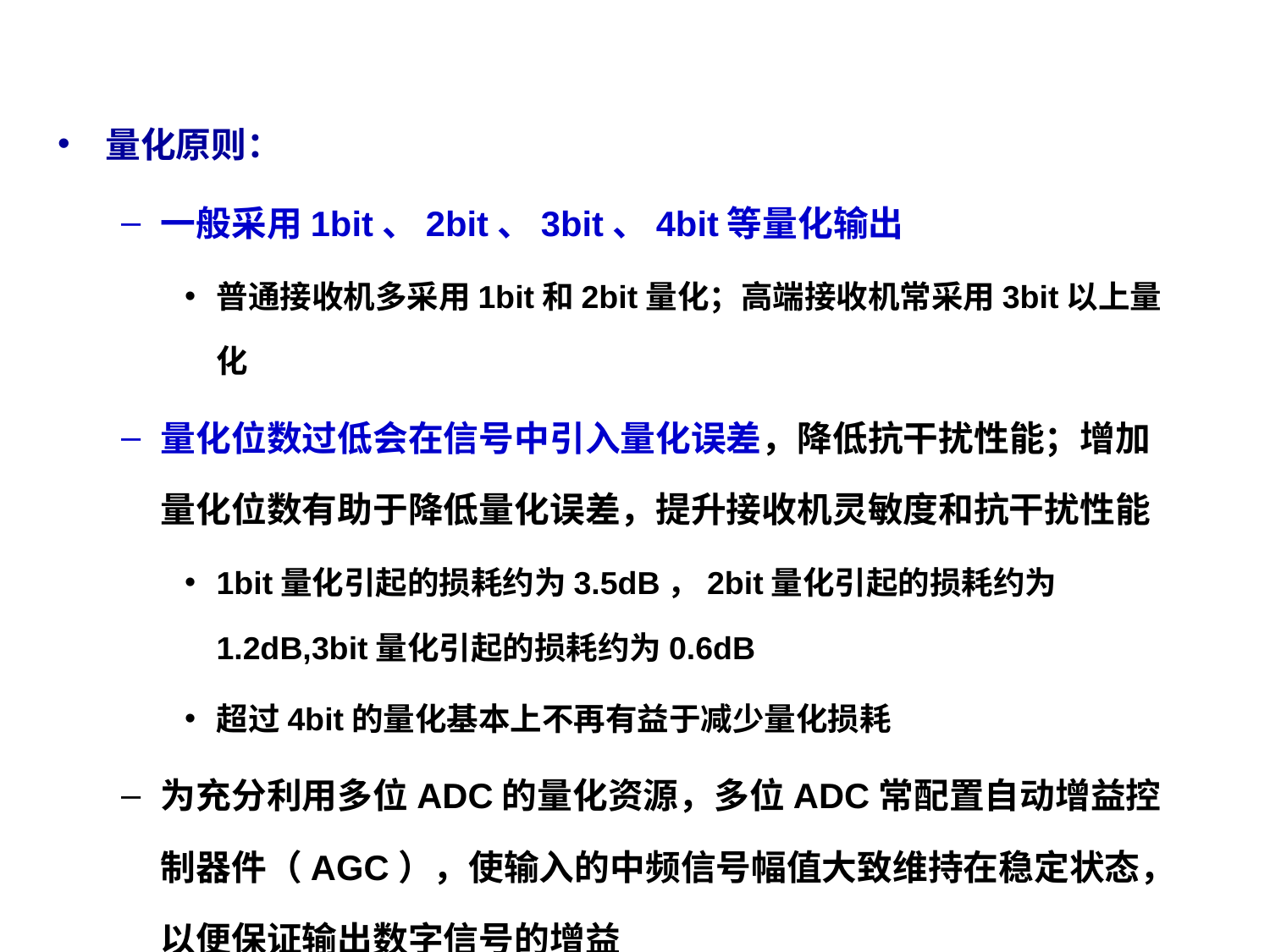

量化原则：
一般采用1bit、2bit、3bit、4bit等量化输出
普通接收机多采用1bit和2bit量化；高端接收机常采用3bit以上量化
量化位数过低会在信号中引入量化误差，降低抗干扰性能；增加量化位数有助于降低量化误差，提升接收机灵敏度和抗干扰性能
1bit量化引起的损耗约为3.5dB，2bit量化引起的损耗约为1.2dB,3bit量化引起的损耗约为0.6dB
超过4bit的量化基本上不再有益于减少量化损耗
为充分利用多位ADC的量化资源，多位ADC常配置自动增益控制器件（AGC），使输入的中频信号幅值大致维持在稳定状态，以便保证输出数字信号的增益